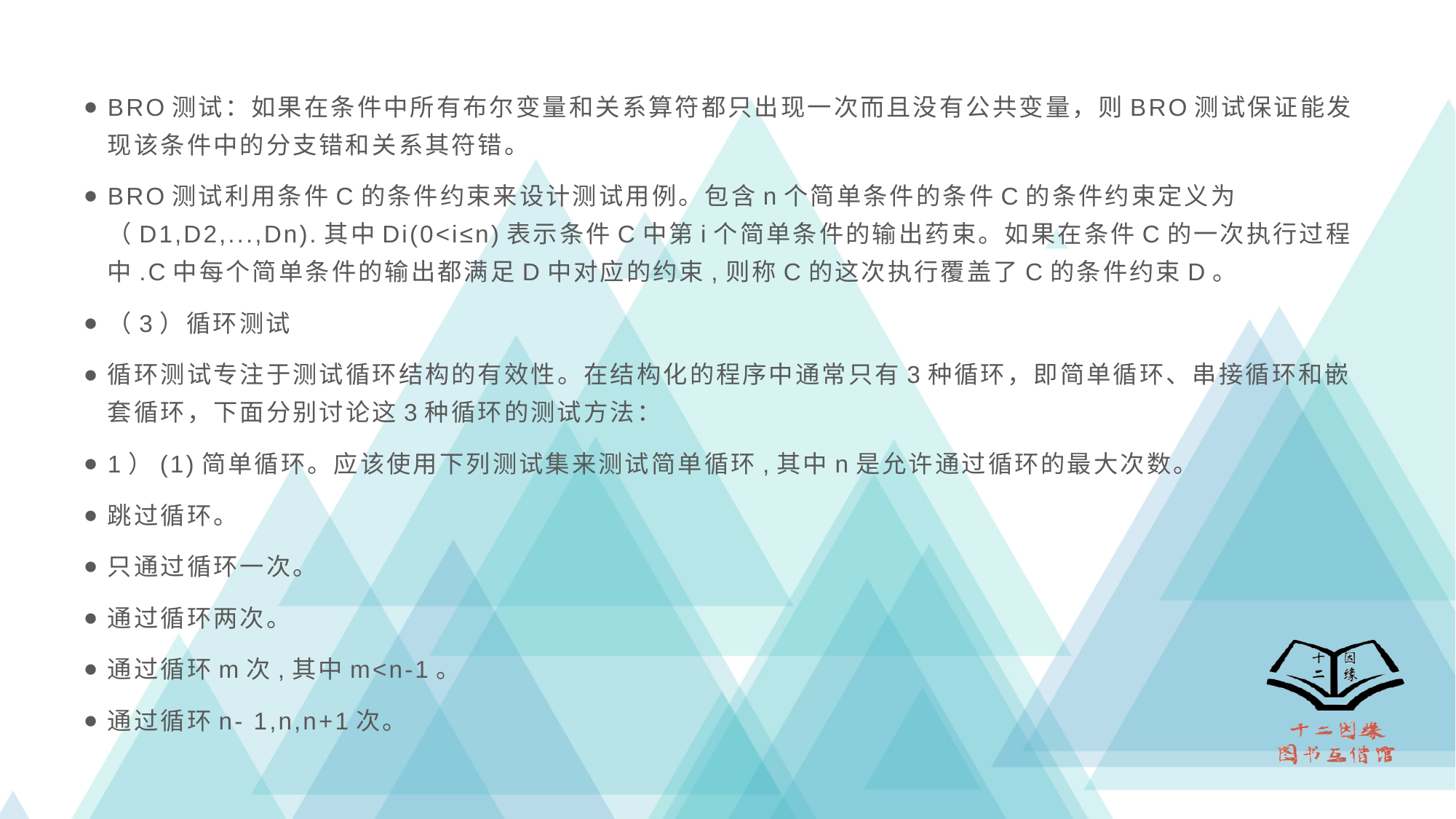

BRO测试：如果在条件中所有布尔变量和关系算符都只出现一次而且没有公共变量，则BRO测试保证能发现该条件中的分支错和关系其符错。
BRO测试利用条件C的条件约束来设计测试用例。包含n个简单条件的条件C的条件约束定义为（D1,D2,...,Dn).其中Di(0<i≤n)表示条件C中第i个简单条件的输出药束。如果在条件C的一次执行过程中.C中每个简单条件的输出都满足D中对应的约束,则称C的这次执行覆盖了C的条件约束D。
（3）循环测试
循环测试专注于测试循环结构的有效性。在结构化的程序中通常只有3种循环，即简单循环、串接循环和嵌套循环，下面分别讨论这3种循环的测试方法：
1）(1)简单循环。应该使用下列测试集来测试简单循环,其中n是允许通过循环的最大次数。
跳过循环。
只通过循环一次。
通过循环两次。
通过循环m次,其中m<n-1。
通过循环n- 1,n,n+1次。